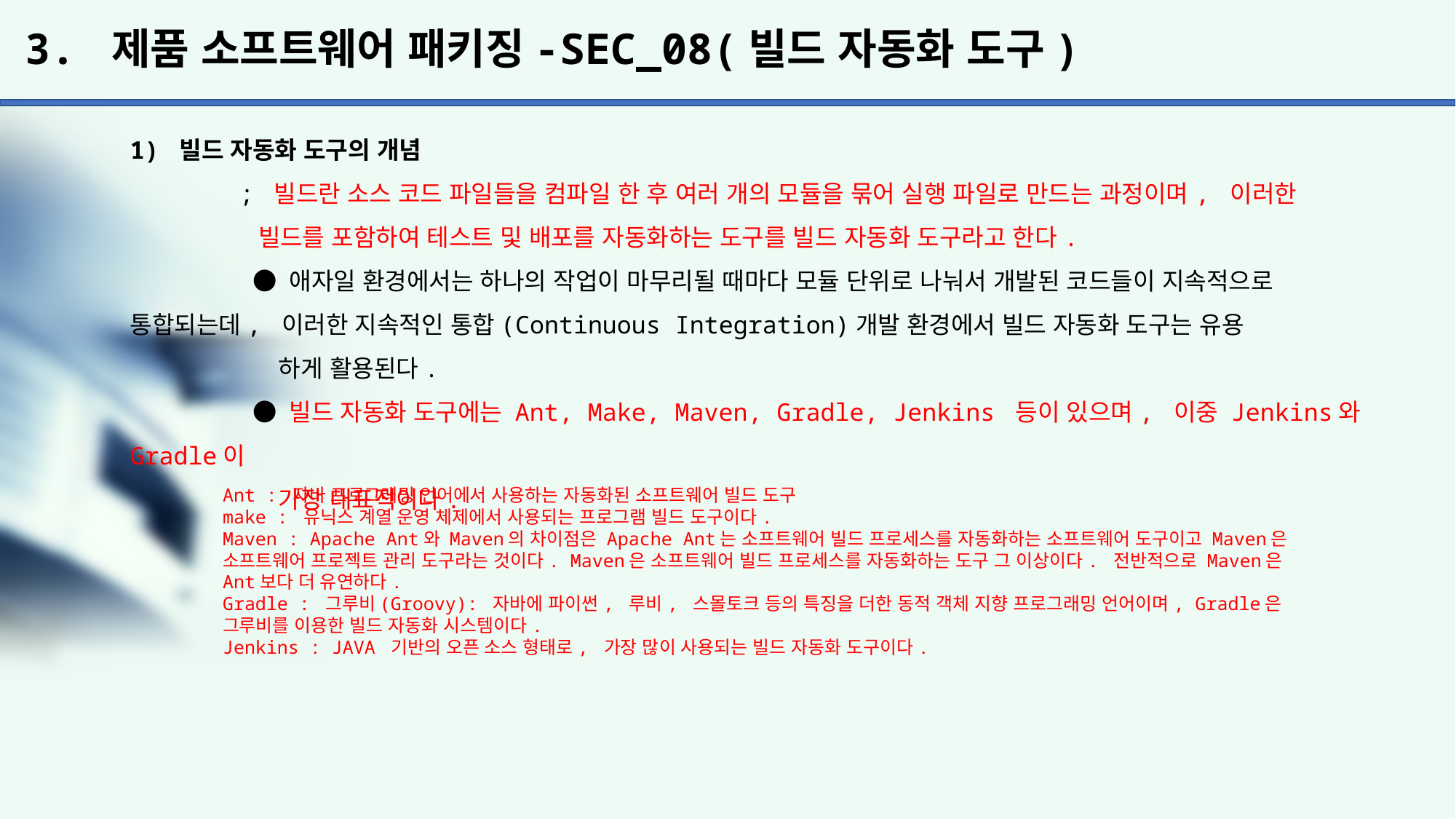

# 3. 제품 소프트웨어 패키징-SEC_08(빌드 자동화 도구)
1) 빌드 자동화 도구의 개념
	; 빌드란 소스 코드 파일들을 컴파일 한 후 여러 개의 모듈을 묶어 실행 파일로 만드는 과정이며, 이러한
	  빌드를 포함하여 테스트 및 배포를 자동화하는 도구를 빌드 자동화 도구라고 한다.
	  ● 애자일 환경에서는 하나의 작업이 마무리될 때마다 모듈 단위로 나눠서 개발된 코드들이 지속적으로 	     통합되는데, 이러한 지속적인 통합(Continuous Integration)개발 환경에서 빌드 자동화 도구는 유용
	     하게 활용된다.
	  ● 빌드 자동화 도구에는 Ant, Make, Maven, Gradle, Jenkins 등이 있으며, 이중 Jenkins와 Gradle이
	     가장 대표적이다.
Ant : 자바 프로그래밍 언어에서 사용하는 자동화된 소프트웨어 빌드 도구
make : 유닉스 계열 운영 체제에서 사용되는 프로그램 빌드 도구이다.
Maven : Apache Ant와 Maven의 차이점은 Apache Ant는 소프트웨어 빌드 프로세스를 자동화하는 소프트웨어 도구이고 Maven은 소프트웨어 프로젝트 관리 도구라는 것이다. Maven은 소프트웨어 빌드 프로세스를 자동화하는 도구 그 이상이다. 전반적으로 Maven은 Ant보다 더 유연하다.
Gradle : 그루비(Groovy): 자바에 파이썬, 루비, 스몰토크 등의 특징을 더한 동적 객체 지향 프로그래밍 언어이며, Gradle은 그루비를 이용한 빌드 자동화 시스템이다.
Jenkins : JAVA 기반의 오픈 소스 형태로, 가장 많이 사용되는 빌드 자동화 도구이다.